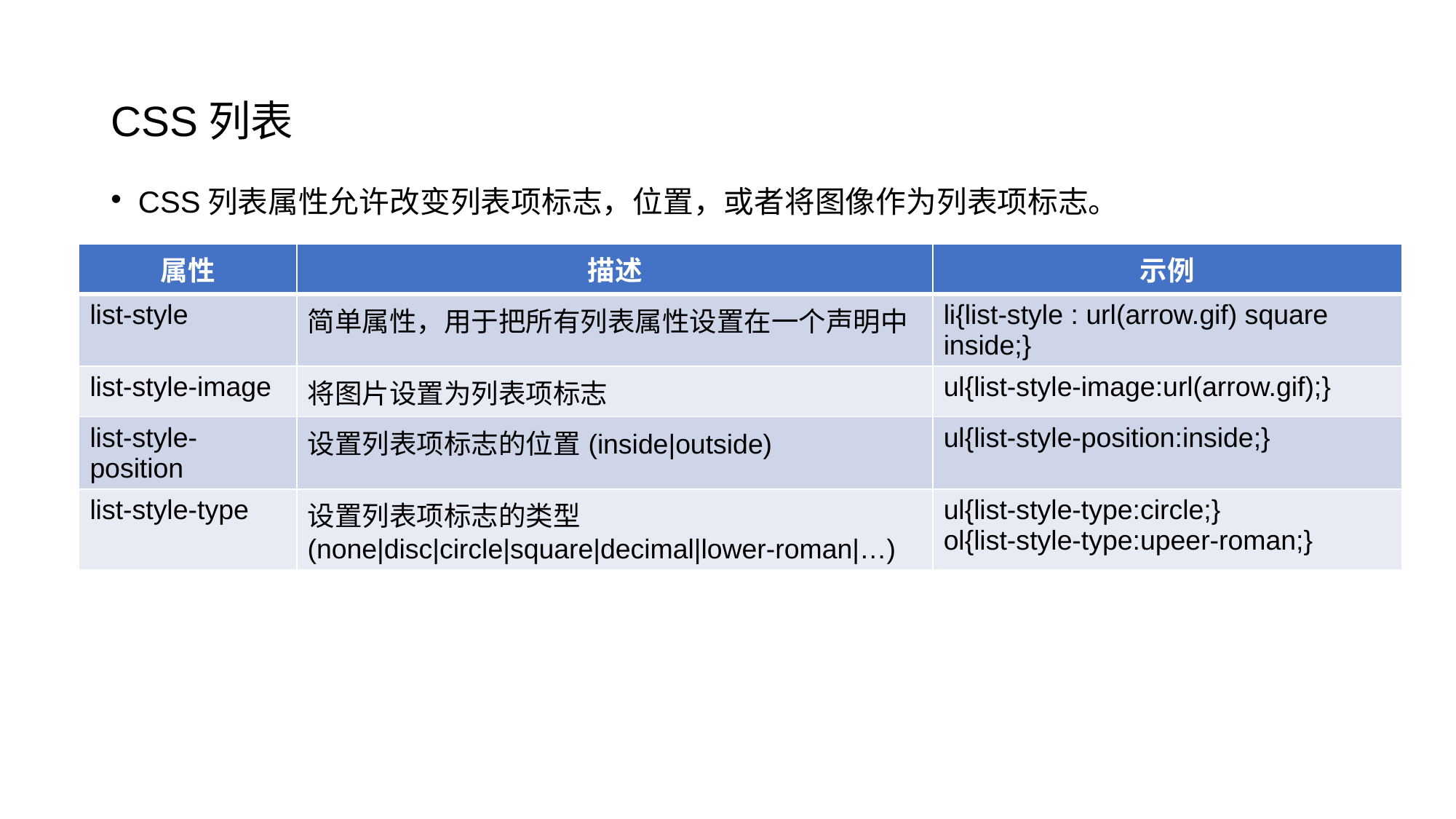

# CSS列表
CSS列表属性允许改变列表项标志，位置，或者将图像作为列表项标志。
| 属性 | 描述 | 示例 |
| --- | --- | --- |
| list-style | 简单属性，用于把所有列表属性设置在一个声明中 | li{list-style : url(arrow.gif) square inside;} |
| list-style-image | 将图片设置为列表项标志 | ul{list-style-image:url(arrow.gif);} |
| list-style-position | 设置列表项标志的位置(inside|outside) | ul{list-style-position:inside;} |
| list-style-type | 设置列表项标志的类型 (none|disc|circle|square|decimal|lower-roman|…) | ul{list-style-type:circle;} ol{list-style-type:upeer-roman;} |